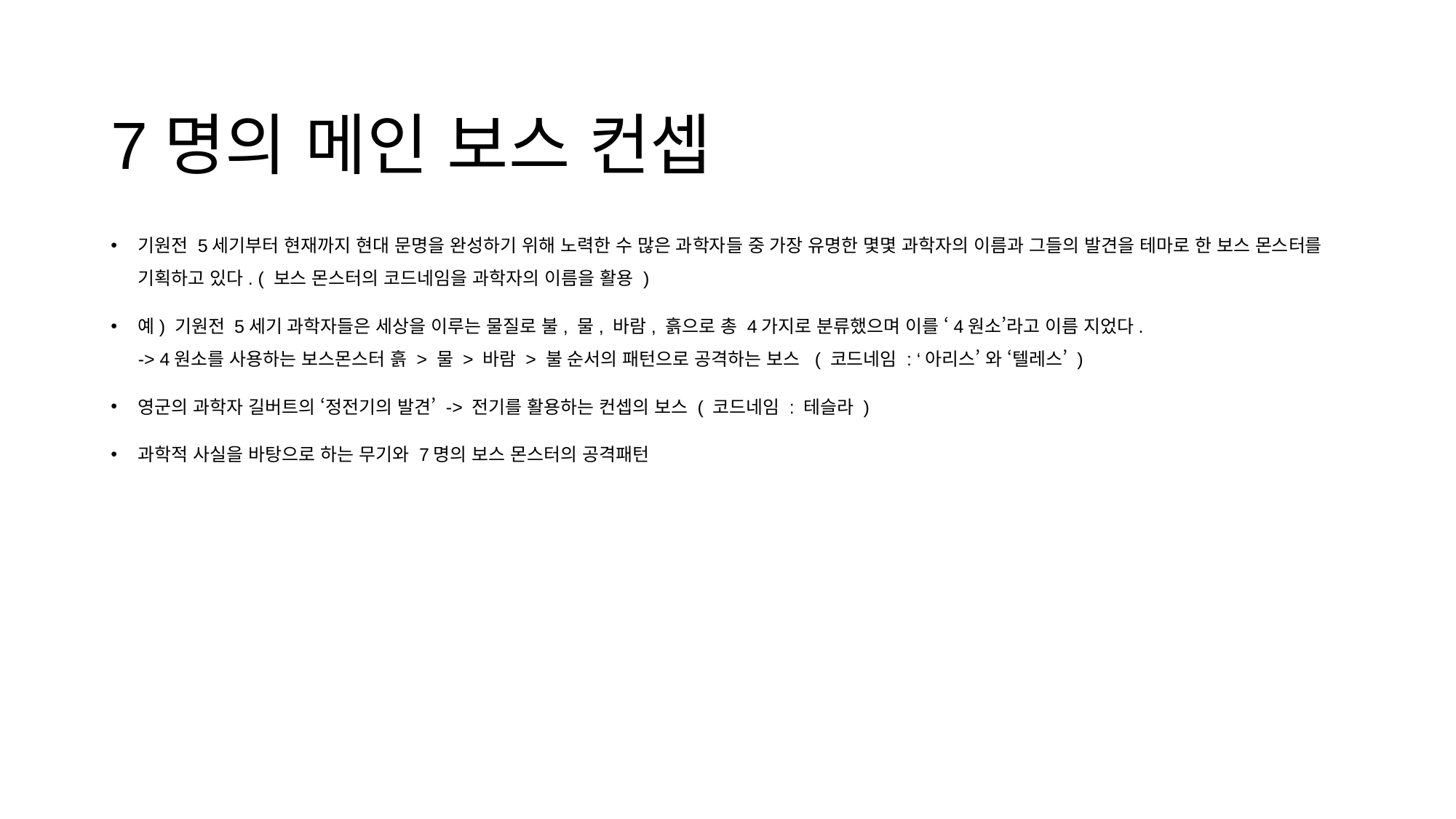

# 7명의 메인 보스 컨셉
기원전 5세기부터 현재까지 현대 문명을 완성하기 위해 노력한 수 많은 과학자들 중 가장 유명한 몇몇 과학자의 이름과 그들의 발견을 테마로 한 보스 몬스터를 기획하고 있다. ( 보스 몬스터의 코드네임을 과학자의 이름을 활용 )
예) 기원전 5세기 과학자들은 세상을 이루는 물질로 불, 물, 바람, 흙으로 총 4가지로 분류했으며 이를 ‘4원소’라고 이름 지었다.
-> 4원소를 사용하는 보스몬스터 흙 > 물 > 바람 > 불 순서의 패턴으로 공격하는 보스  ( 코드네임 : ‘아리스’ 와 ‘텔레스’ )
영군의 과학자 길버트의 ‘정전기의 발견’ -> 전기를 활용하는 컨셉의 보스 ( 코드네임 : 테슬라 )
과학적 사실을 바탕으로 하는 무기와 7명의 보스 몬스터의 공격패턴